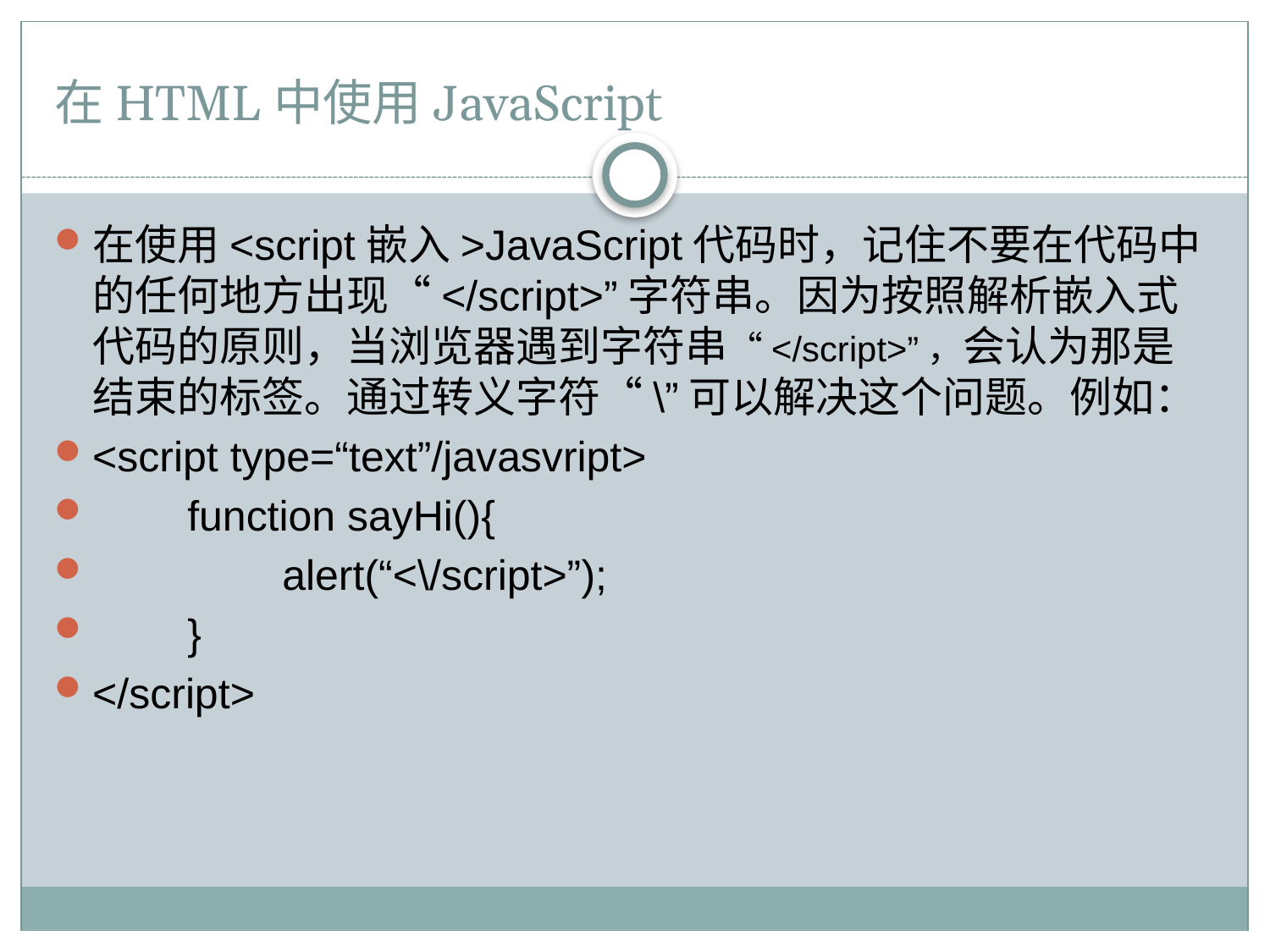

# 在HTML中使用JavaScript
在使用<script嵌入>JavaScript代码时，记住不要在代码中的任何地方出现“</script>”字符串。因为按照解析嵌入式代码的原则，当浏览器遇到字符串“</script>”，会认为那是结束的标签。通过转义字符“\”可以解决这个问题。例如：
<script type=“text”/javasvript>
        function sayHi(){
                alert(“<\/script>”);
        }
</script>